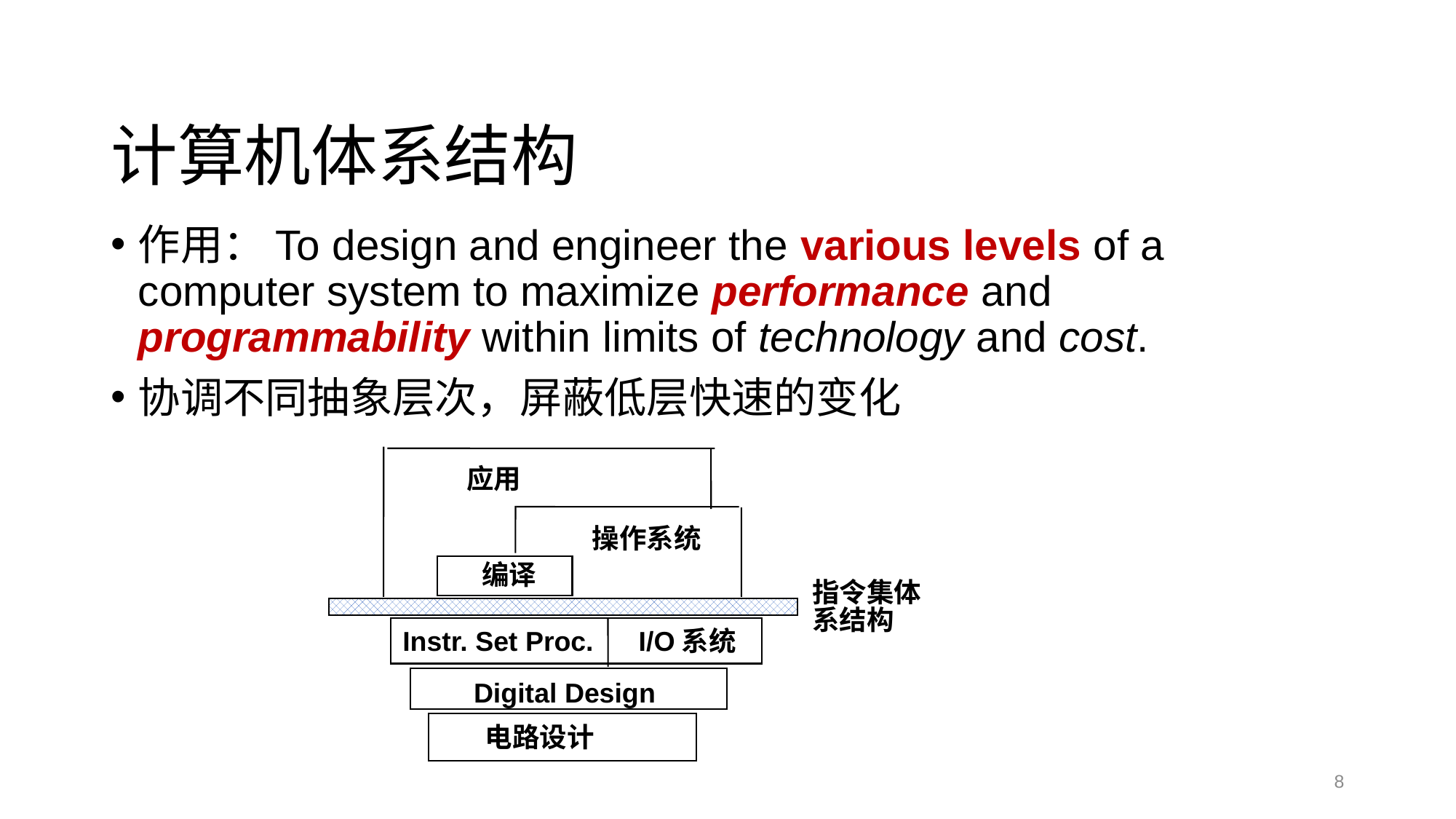

# 计算机体系结构
作用：To design and engineer the various levels of a computer system to maximize performance and programmability within limits of technology and cost.
协调不同抽象层次，屏蔽低层快速的变化

应用

操作系统
编译

指令集体系结构

Instr. Set Proc.
I/O系统

Digital Design

电路设计
8